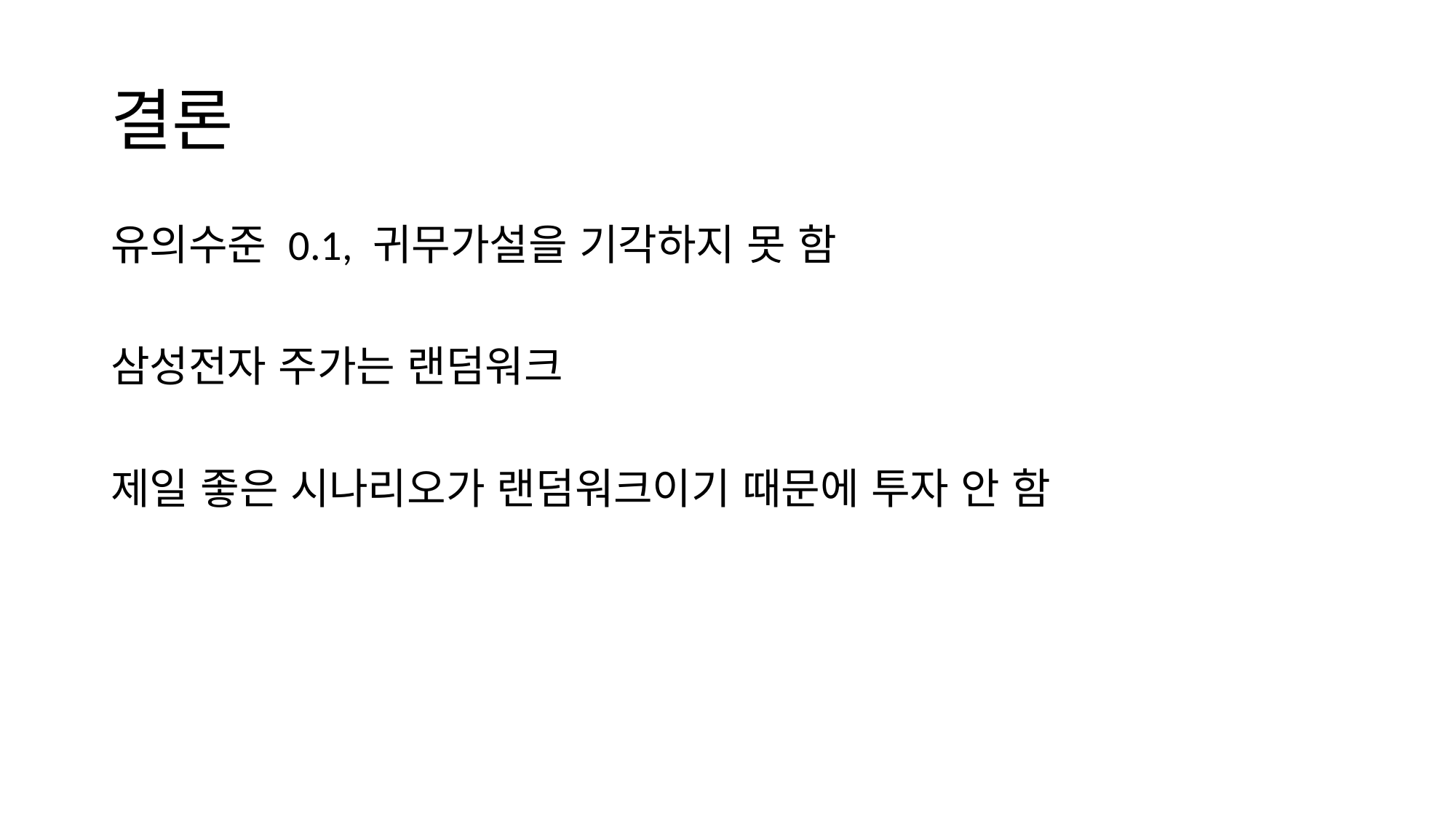

# 결론
유의수준 0.1, 귀무가설을 기각하지 못 함

삼성전자 주가는 랜덤워크

제일 좋은 시나리오가 랜덤워크이기 때문에 투자 안 함